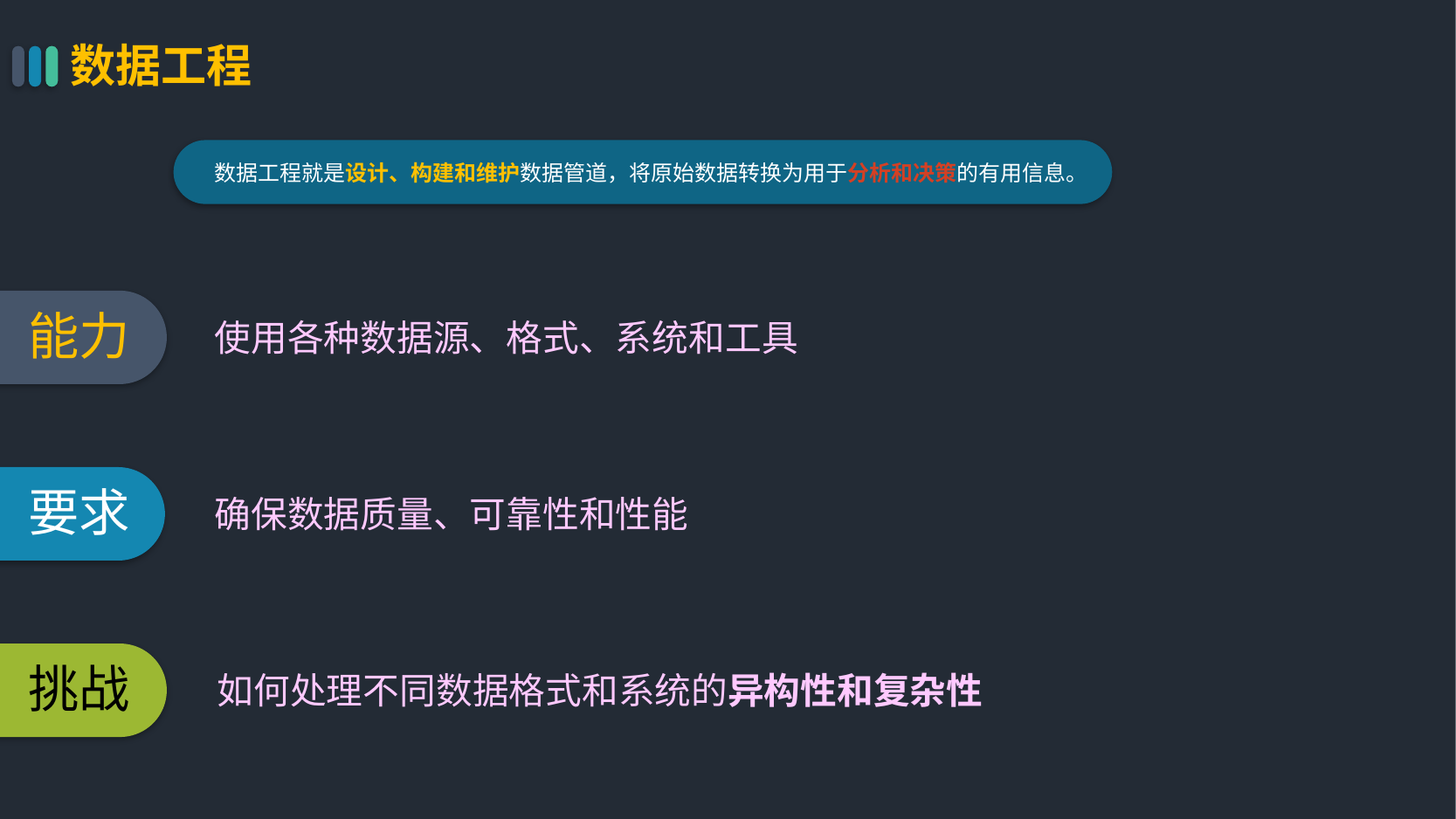

行业PPT模板http://www.1ppt.com/hangye/
数据工程

数据工程就是设计、构建和维护数据管道，将原始数据转换为用于分析和决策的有用信息。

能力
使用各种数据源、格式、系统和工具

要求
确保数据质量、可靠性和性能

挑战
如何处理不同数据格式和系统的异构性和复杂性